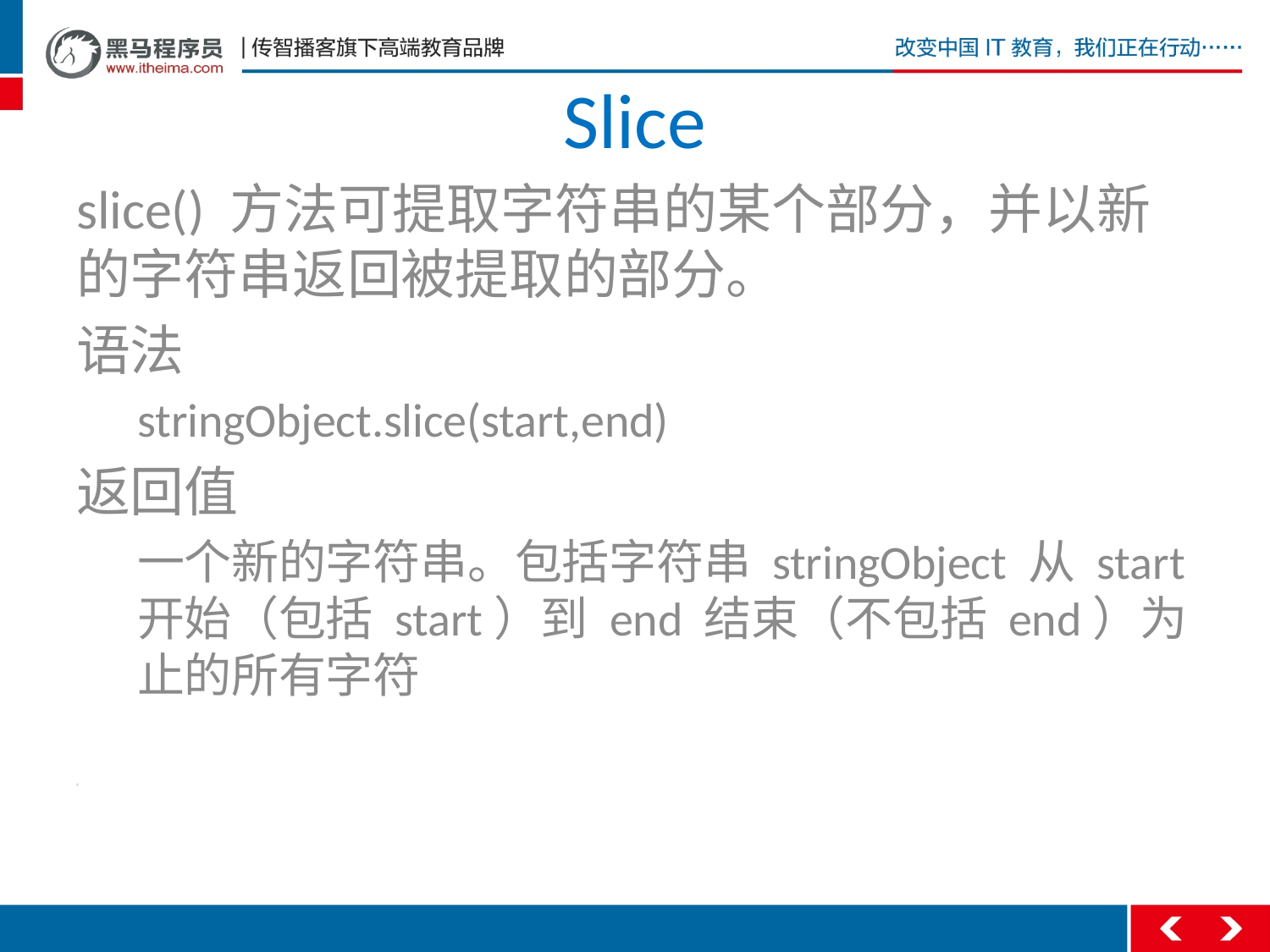

# Slice
slice() 方法可提取字符串的某个部分，并以新的字符串返回被提取的部分。
语法
stringObject.slice(start,end)
返回值
一个新的字符串。包括字符串 stringObject 从 start 开始（包括 start）到 end 结束（不包括 end）为止的所有字符

。